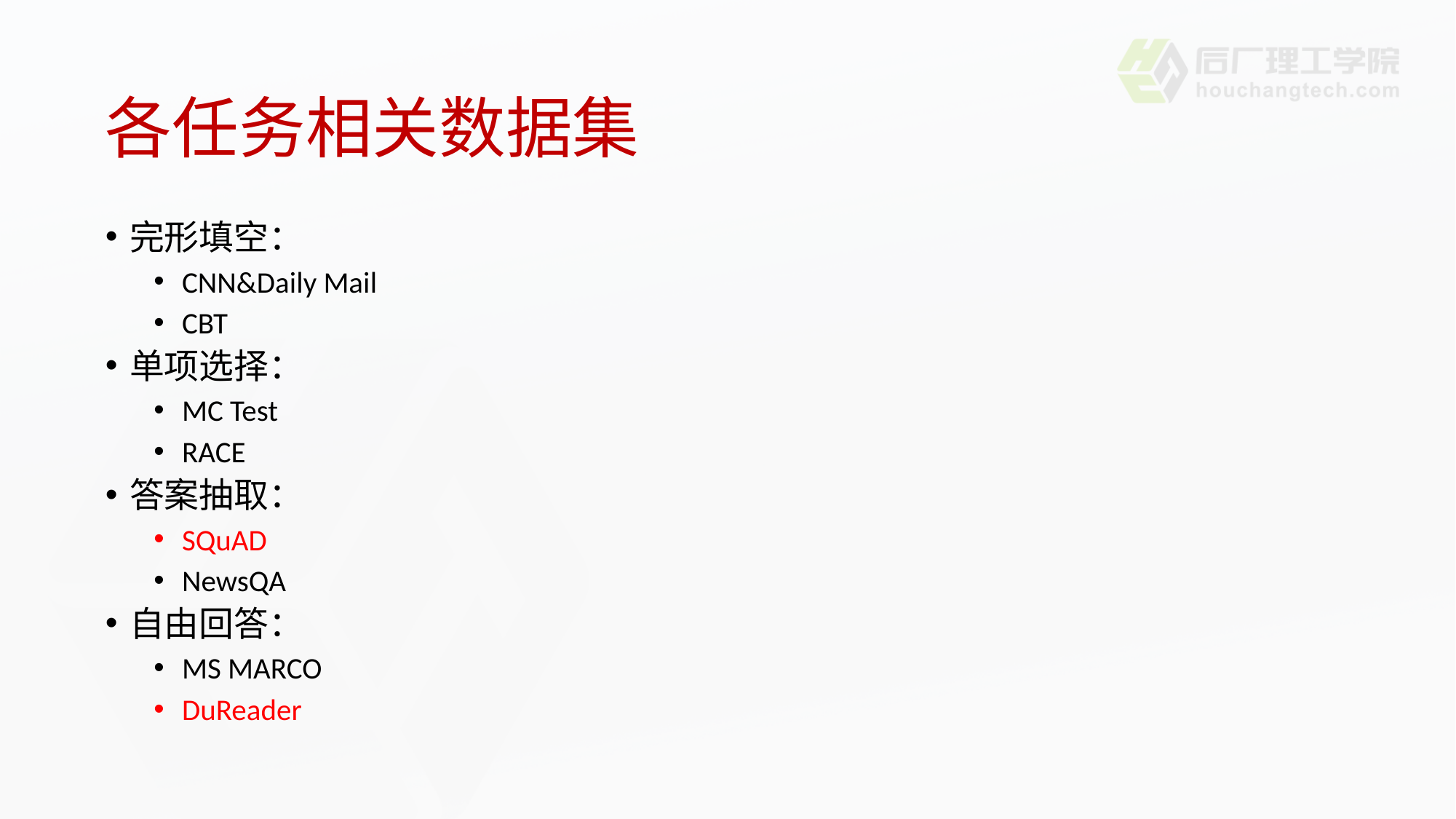

# 各任务相关数据集
完形填空：
CNN&Daily Mail
CBT
单项选择：
MC Test
RACE
答案抽取：
SQuAD
NewsQA
自由回答：
MS MARCO
DuReader